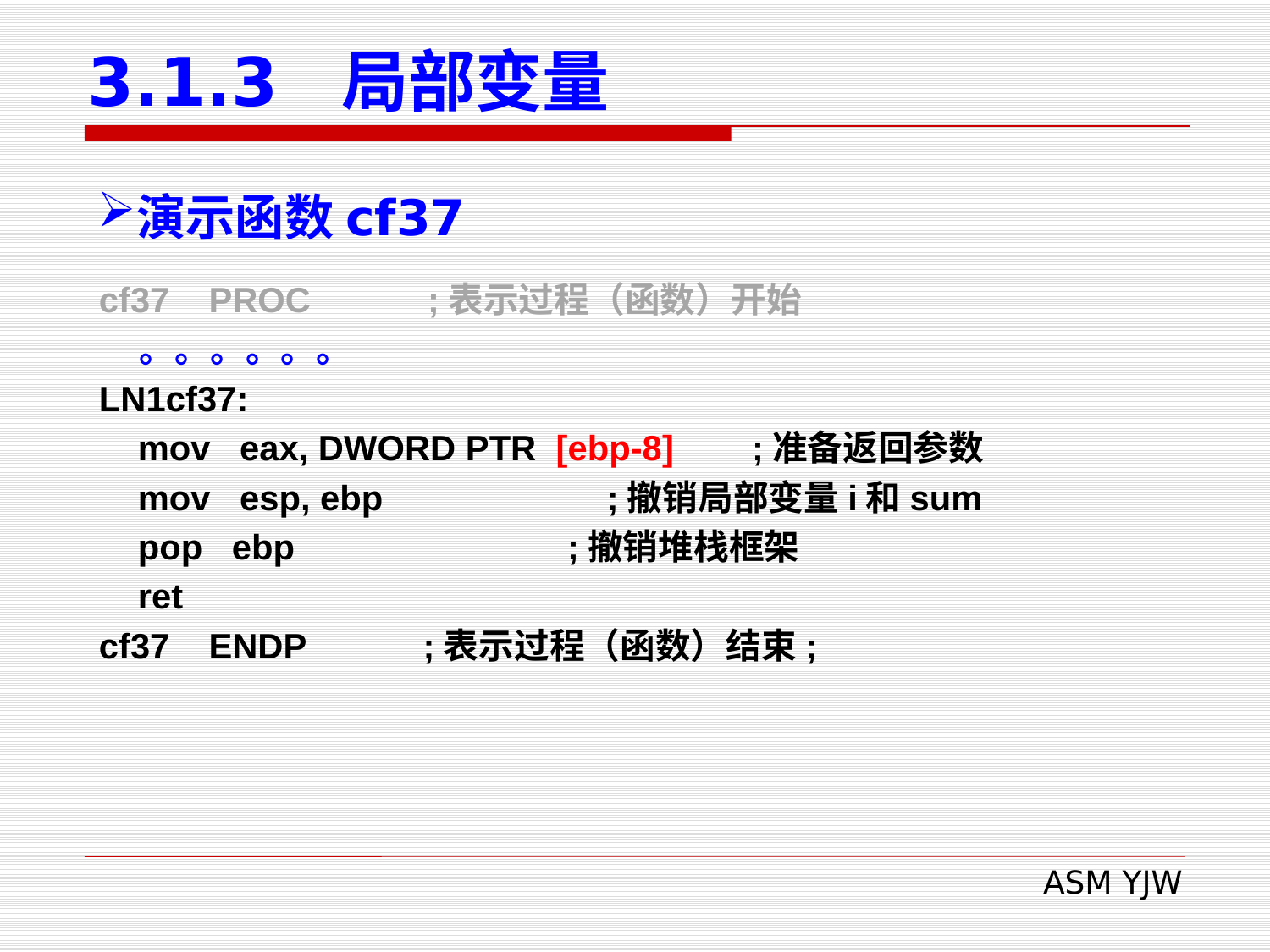

# 3.1.3  局部变量
演示函数cf37
cf37    PROC            ;表示过程（函数）开始
    。。。。。。
LN1cf37:
    mov   eax, DWORD PTR  [ebp-8]        ;准备返回参数
    mov   esp, ebp                       ;撤销局部变量i和sum
    pop   ebp                            ;撤销堆栈框架
    ret
cf37    ENDP            ;表示过程（函数）结束;